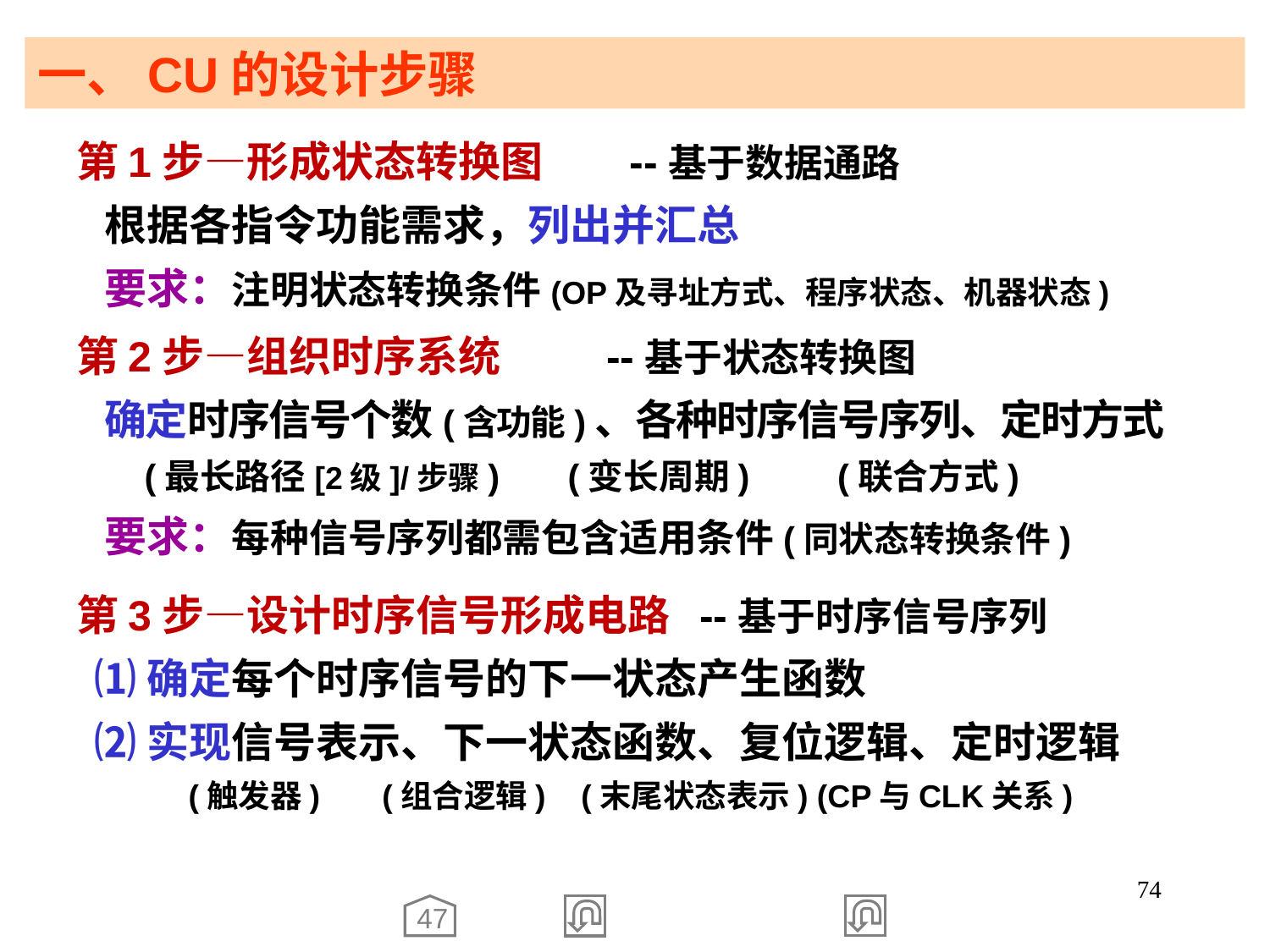

一、CU的设计步骤
   第1步—形成状态转换图        --基于数据通路
      根据各指令功能需求，列出并汇总
      要求：注明状态转换条件(OP及寻址方式、程序状态、机器状态)
   第2步—组织时序系统          --基于状态转换图
      确定时序信号个数(含功能)、各种时序信号序列、定时方式
           (最长路径[2级]/步骤)       (变长周期)         (联合方式)
      要求：每种信号序列都需包含适用条件(同状态转换条件)
   第3步—设计时序信号形成电路  --基于时序信号序列
      ⑴确定每个时序信号的下一状态产生函数
      ⑵实现信号表示、下一状态函数、复位逻辑、定时逻辑
                 (触发器)       (组合逻辑)    (末尾状态表示) (CP与CLK关系)
74

47